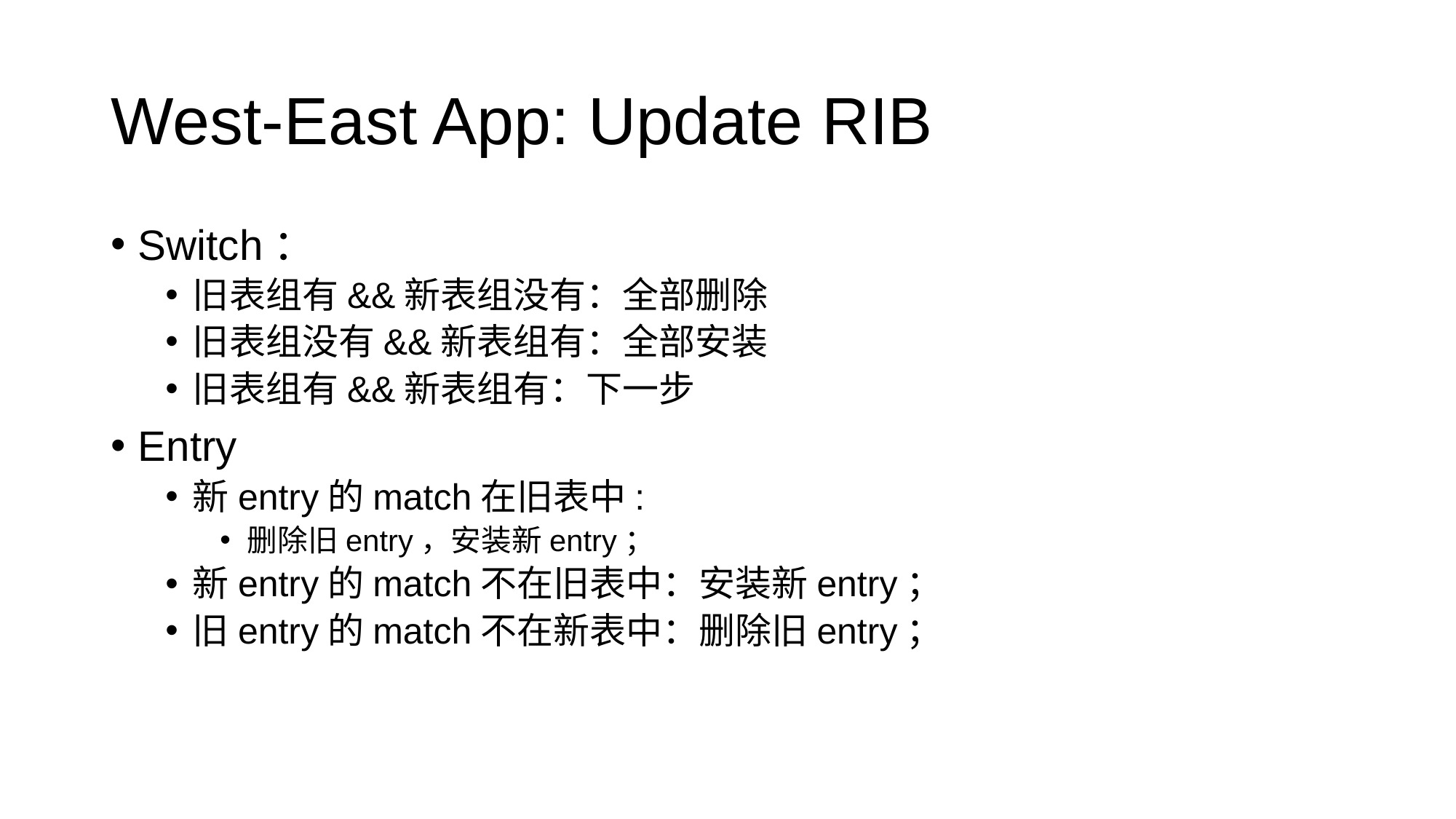

# West-East App: Update RIB
Switch：
旧表组有&&新表组没有：全部删除
旧表组没有&&新表组有：全部安装
旧表组有&&新表组有：下一步
Entry
新entry的match在旧表中:
删除旧entry，安装新entry；
新entry的match不在旧表中：安装新entry；
旧entry的match不在新表中：删除旧entry；